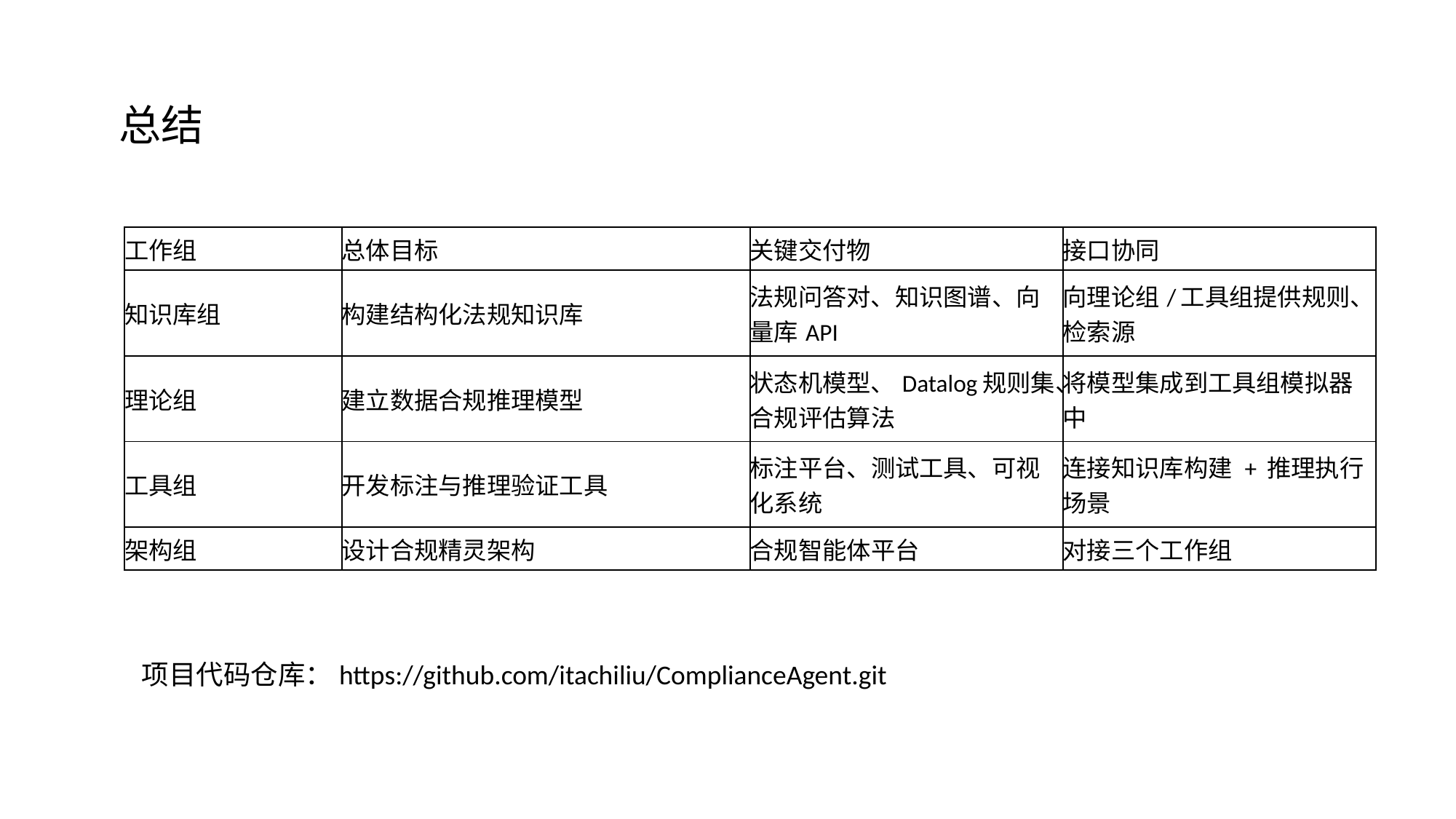

总结
| 工作组 | 总体目标 | 关键交付物 | 接口协同 |
| --- | --- | --- | --- |
| 知识库组 | 构建结构化法规知识库 | 法规问答对、知识图谱、向量库API | 向理论组/工具组提供规则、检索源 |
| 理论组 | 建立数据合规推理模型 | 状态机模型、Datalog规则集、合规评估算法 | 将模型集成到工具组模拟器中 |
| 工具组 | 开发标注与推理验证工具 | 标注平台、测试工具、可视化系统 | 连接知识库构建 + 推理执行场景 |
| 架构组 | 设计合规精灵架构 | 合规智能体平台 | 对接三个工作组 |
项目代码仓库：https://github.com/itachiliu/ComplianceAgent.git